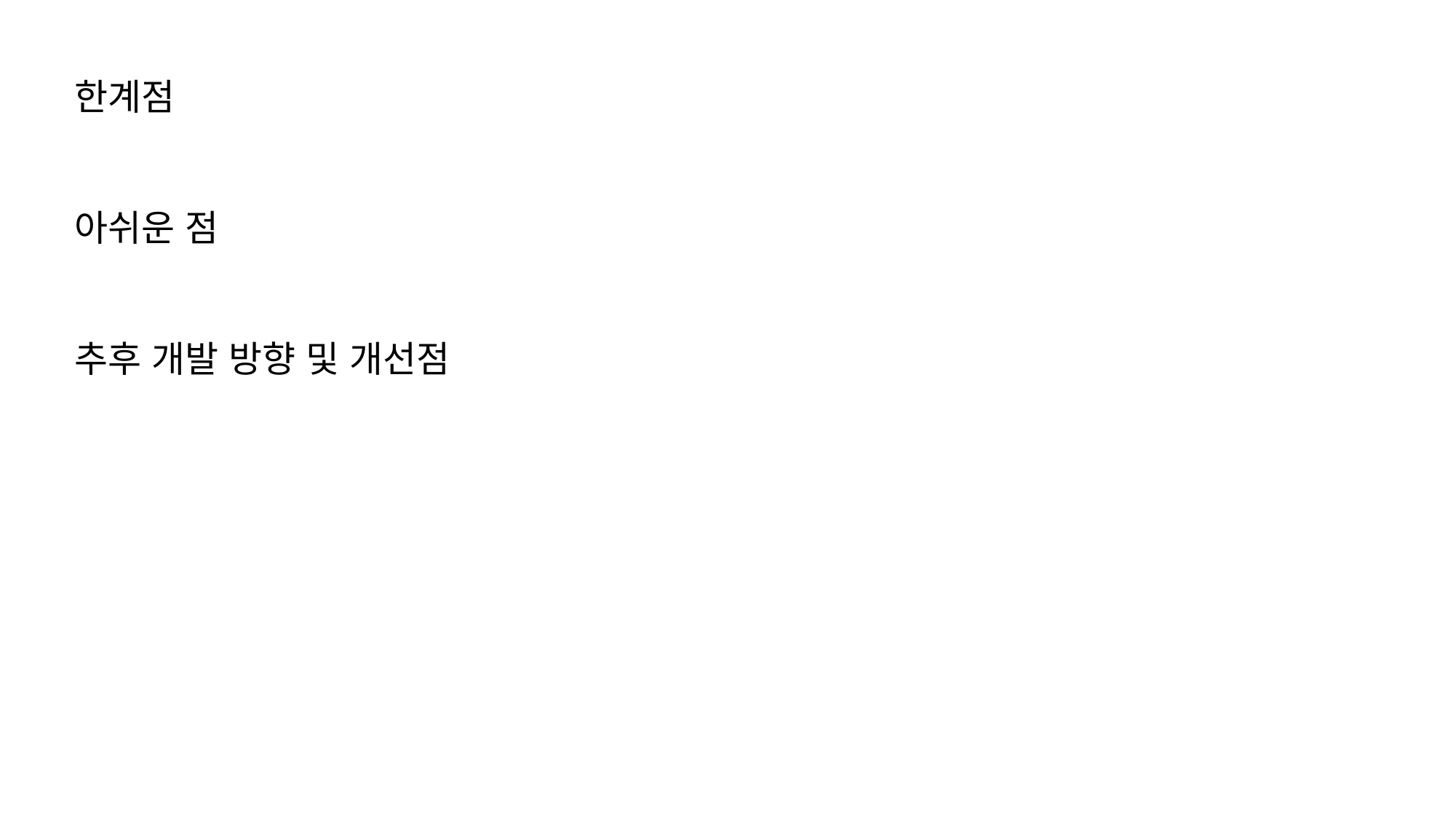

한계점

아쉬운 점

추후 개발 방향 및 개선점